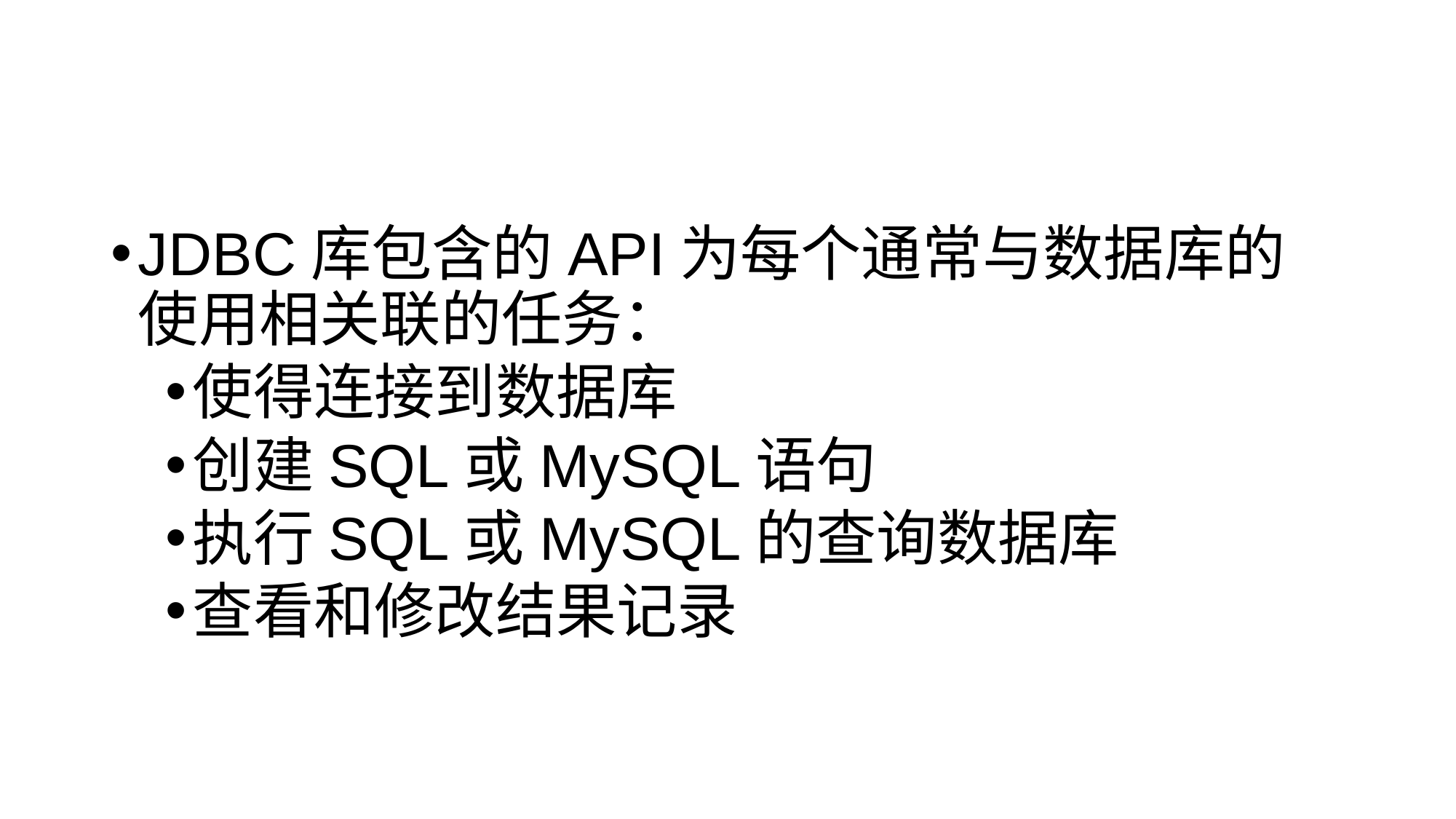

#
JDBC库包含的API为每个通常与数据库的使用相关联的任务：
使得连接到数据库
创建SQL或MySQL语句
执行SQL或MySQL的查询数据库
查看和修改结果记录